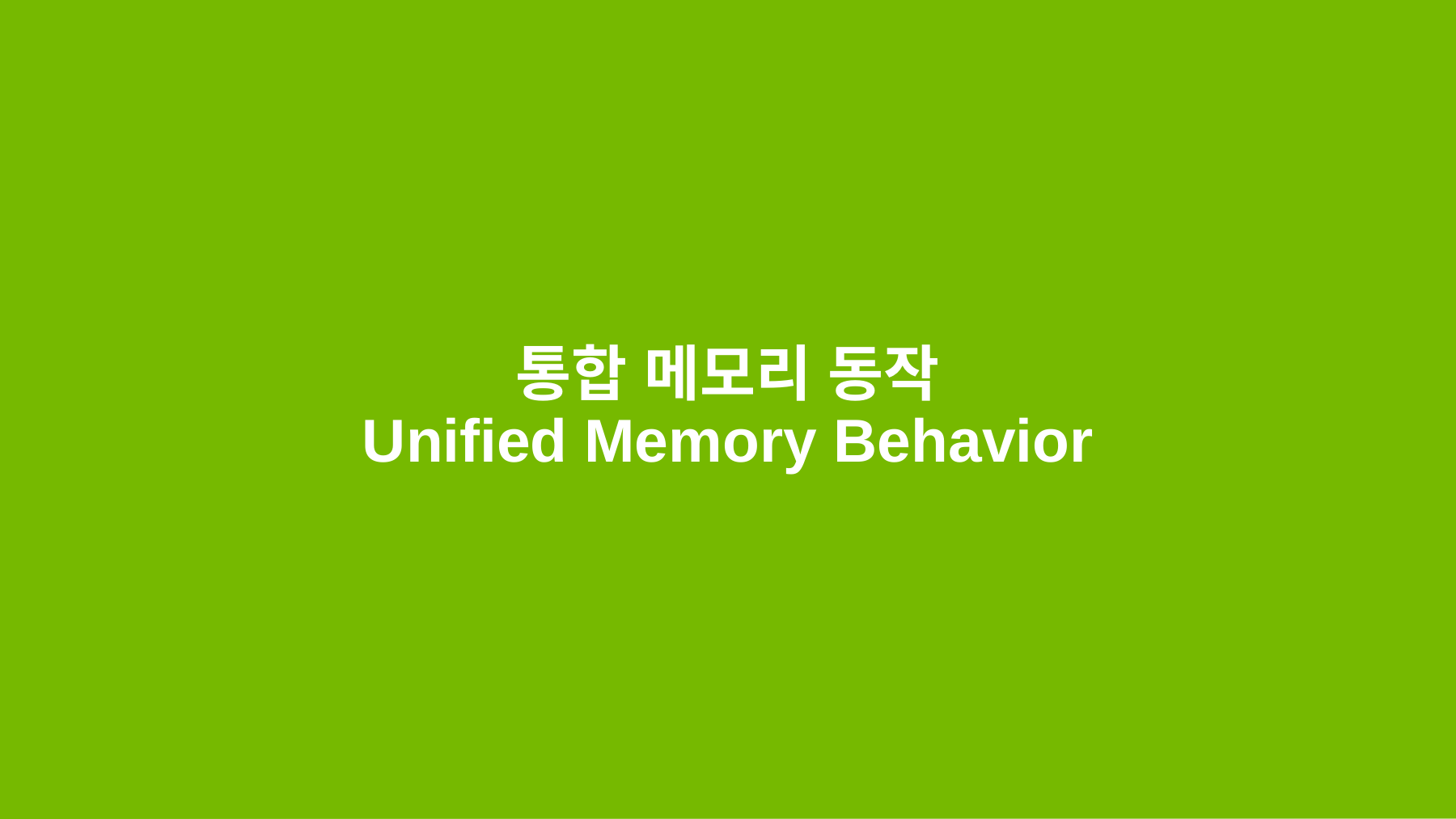

# 통합 메모리 동작 Unified Memory Behavior